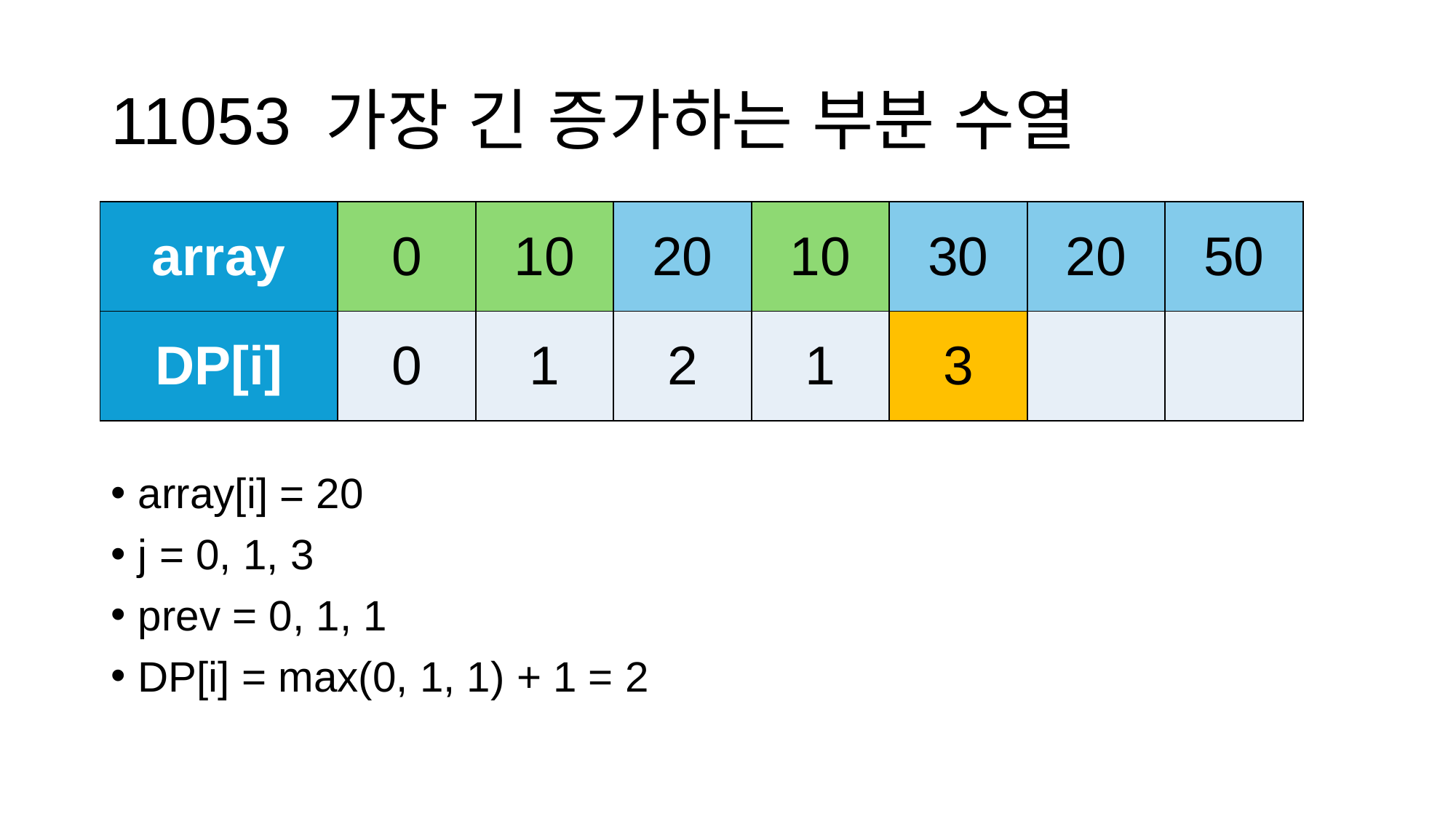

# 11053 가장 긴 증가하는 부분 수열
| array | 0 | 10 | 20 | 10 | 30 | 20 | 50 |
| --- | --- | --- | --- | --- | --- | --- | --- |
| DP[i] | 0 | 1 | 2 | 1 | 3 |  |  |

array[i] = 20
j = 0, 1, 3
prev = 0, 1, 1
DP[i] = max(0, 1, 1) + 1 = 2